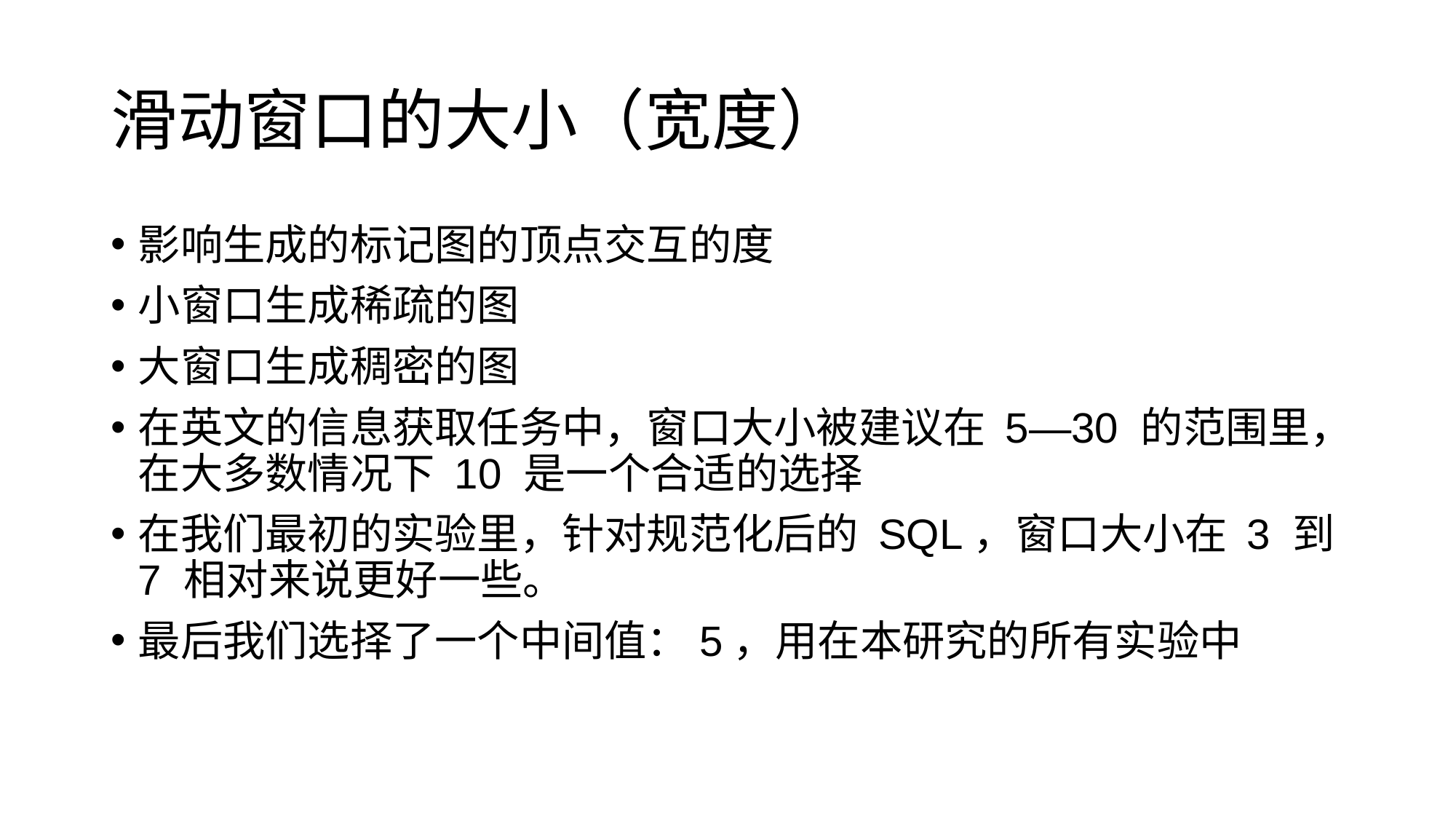

# 滑动窗口的大小（宽度）
影响生成的标记图的顶点交互的度
小窗口生成稀疏的图
大窗口生成稠密的图
在英文的信息获取任务中，窗口大小被建议在 5—30 的范围里，在大多数情况下 10 是一个合适的选择
在我们最初的实验里，针对规范化后的 SQL，窗口大小在 3 到 7 相对来说更好一些。
最后我们选择了一个中间值：5，用在本研究的所有实验中